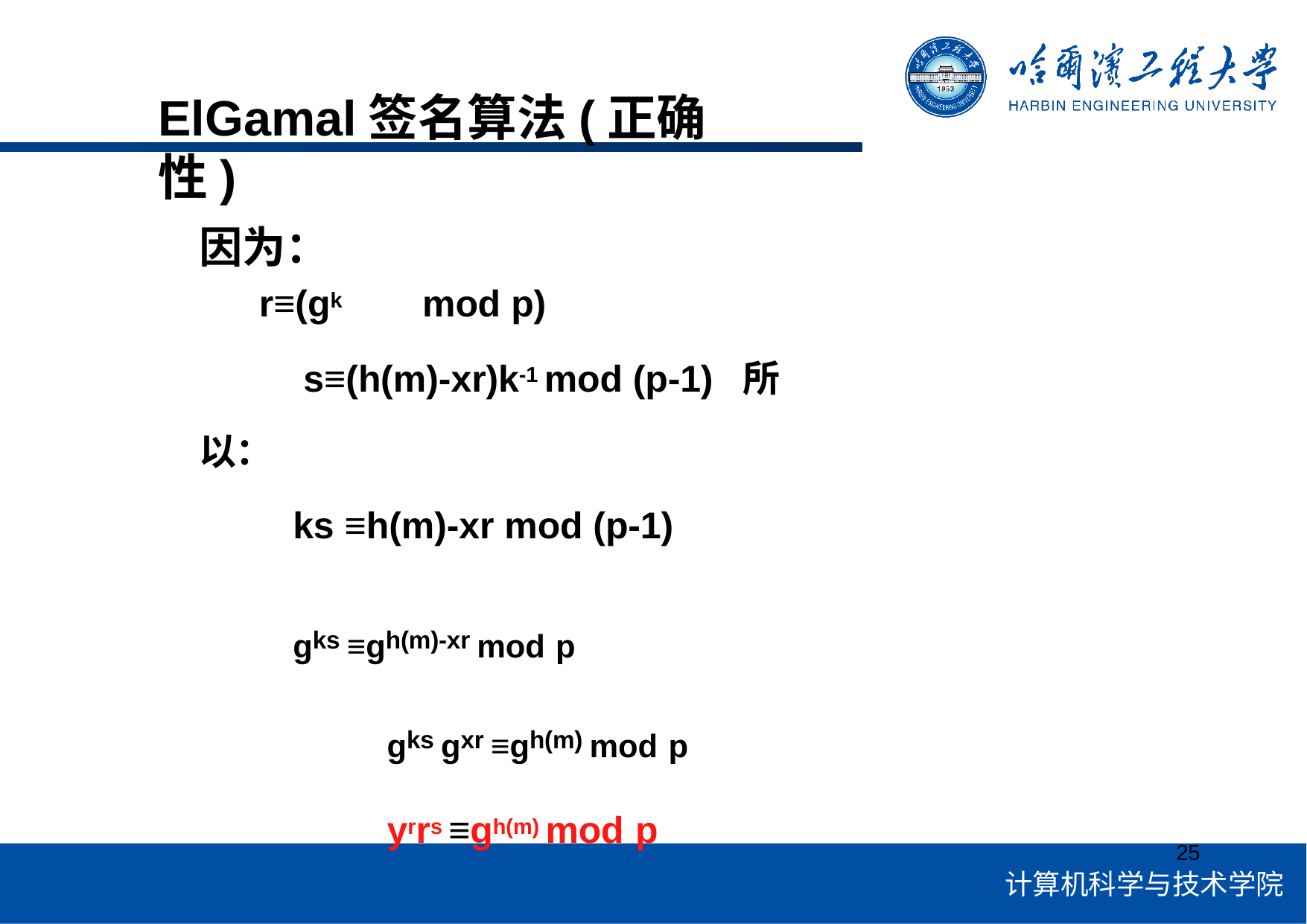

# ElGamal签名算法(正确性)
因为：
     r≡(gk	mod p)
 s≡(h(m)-xr)k-1 mod (p-1)  所以：
ks ≡h(m)-xr mod (p-1)
gks ≡gh(m)-xr mod p
gks gxr ≡gh(m) mod p

yrrs ≡gh(m) mod p
25